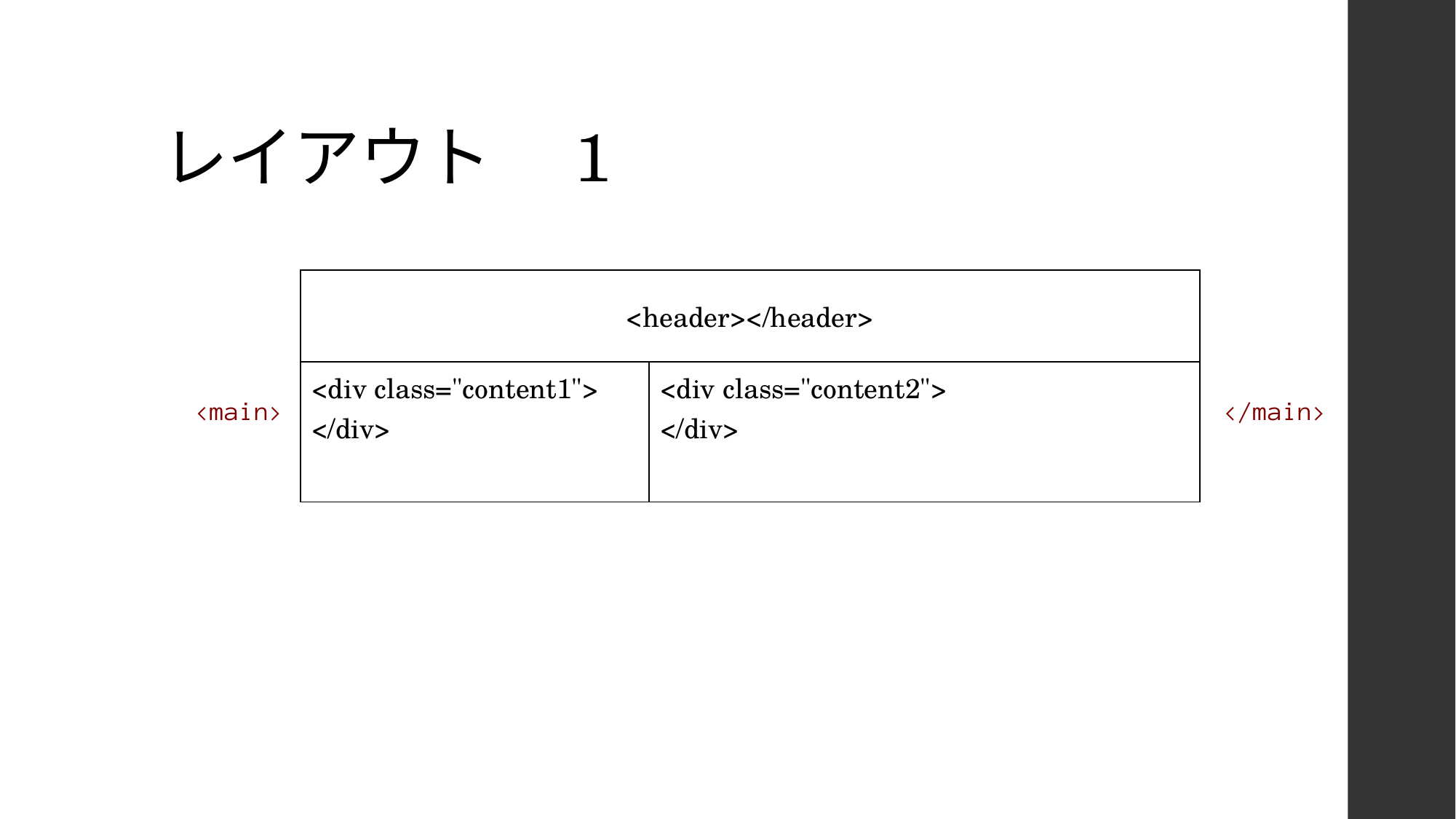

# レイアウト　1
| <header></header> |  |
| --- | --- |
| <div class="content1"> </div> | <div class="content2"> </div> |
<main>
</main>